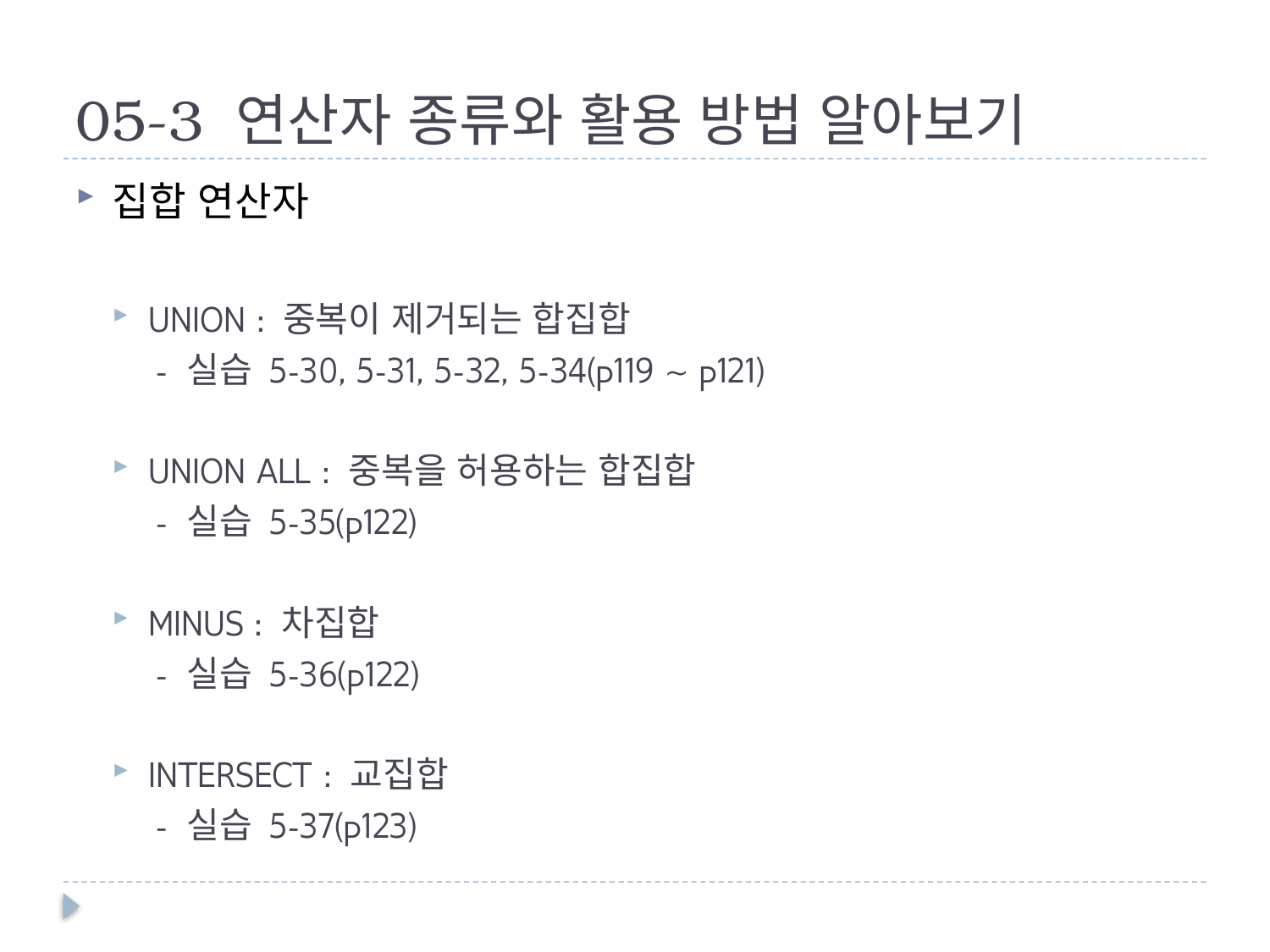

# 05-3 연산자 종류와 활용 방법 알아보기
집합 연산자

UNION : 중복이 제거되는 합집합
    - 실습 5-30, 5-31, 5-32, 5-34(p119 ~ p121)

UNION ALL : 중복을 허용하는 합집합
    - 실습 5-35(p122)

MINUS : 차집합
    - 실습 5-36(p122)

INTERSECT : 교집합
    - 실습 5-37(p123)